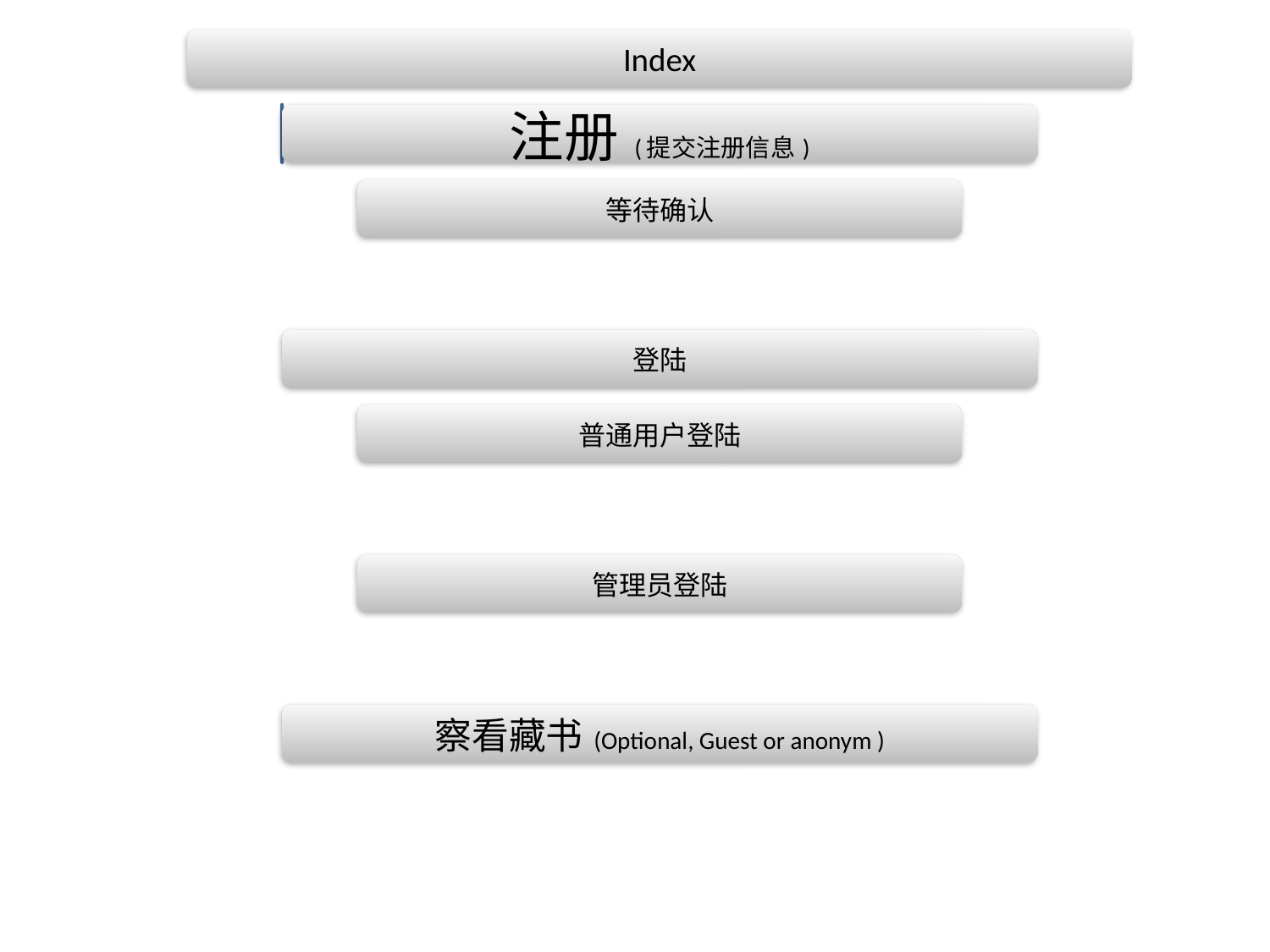

Index
注册(提交注册信息)
等待确认
登陆
察看藏书(Optional, Guest or anonym )
普通用户登陆
管理员登陆